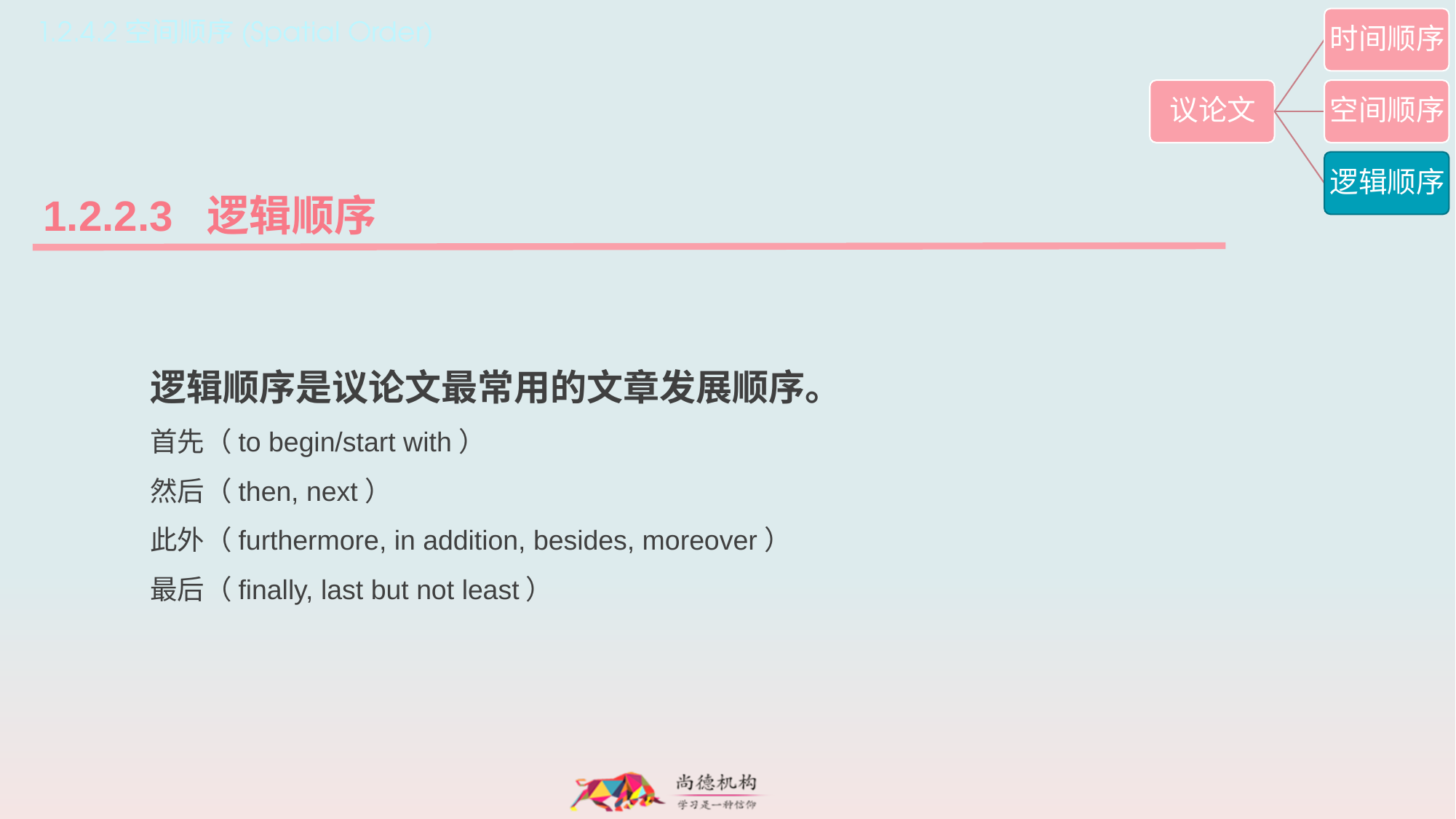

议论文

时间顺序

空间顺序

逻辑顺序
1.2.4.2空间顺序(Spatial Order)
1.2.2.3  逻辑顺序
逻辑顺序是议论文最常用的文章发展顺序。
首先（to begin/start with）
然后（then, next）
此外（furthermore, in addition, besides, moreover）
最后（finally, last but not least）